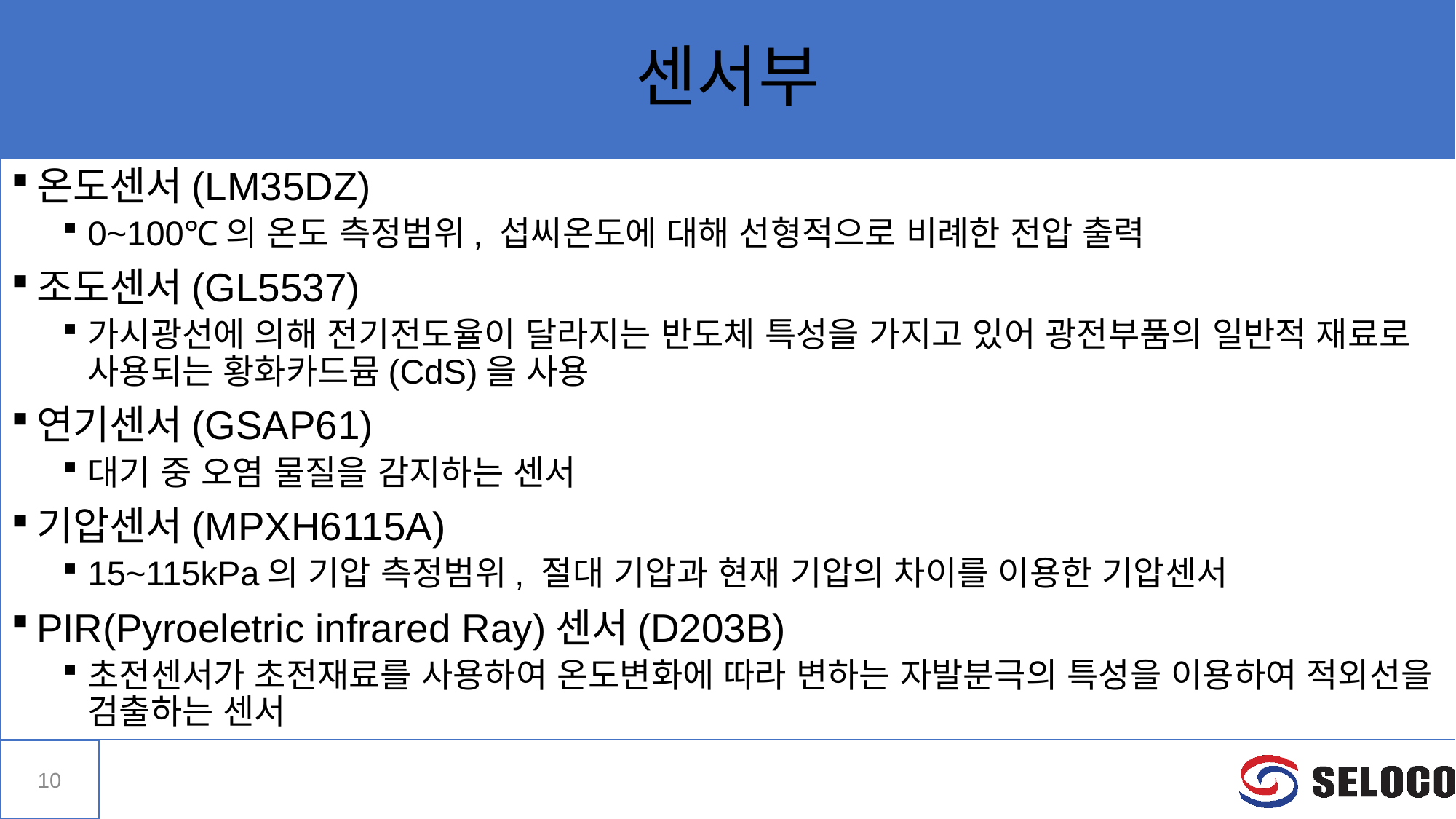

# 센서부
온도센서(LM35DZ)
0~100℃의 온도 측정범위, 섭씨온도에 대해 선형적으로 비례한 전압 출력
조도센서(GL5537)
가시광선에 의해 전기전도율이 달라지는 반도체 특성을 가지고 있어 광전부품의 일반적 재료로 사용되는 황화카드뮴(CdS)을 사용
연기센서(GSAP61)
대기 중 오염 물질을 감지하는 센서
기압센서(MPXH6115A)
15~115kPa의 기압 측정범위, 절대 기압과 현재 기압의 차이를 이용한 기압센서
PIR(Pyroeletric infrared Ray)센서(D203B)
초전센서가 초전재료를 사용하여 온도변화에 따라 변하는 자발분극의 특성을 이용하여 적외선을 검출하는 센서
10